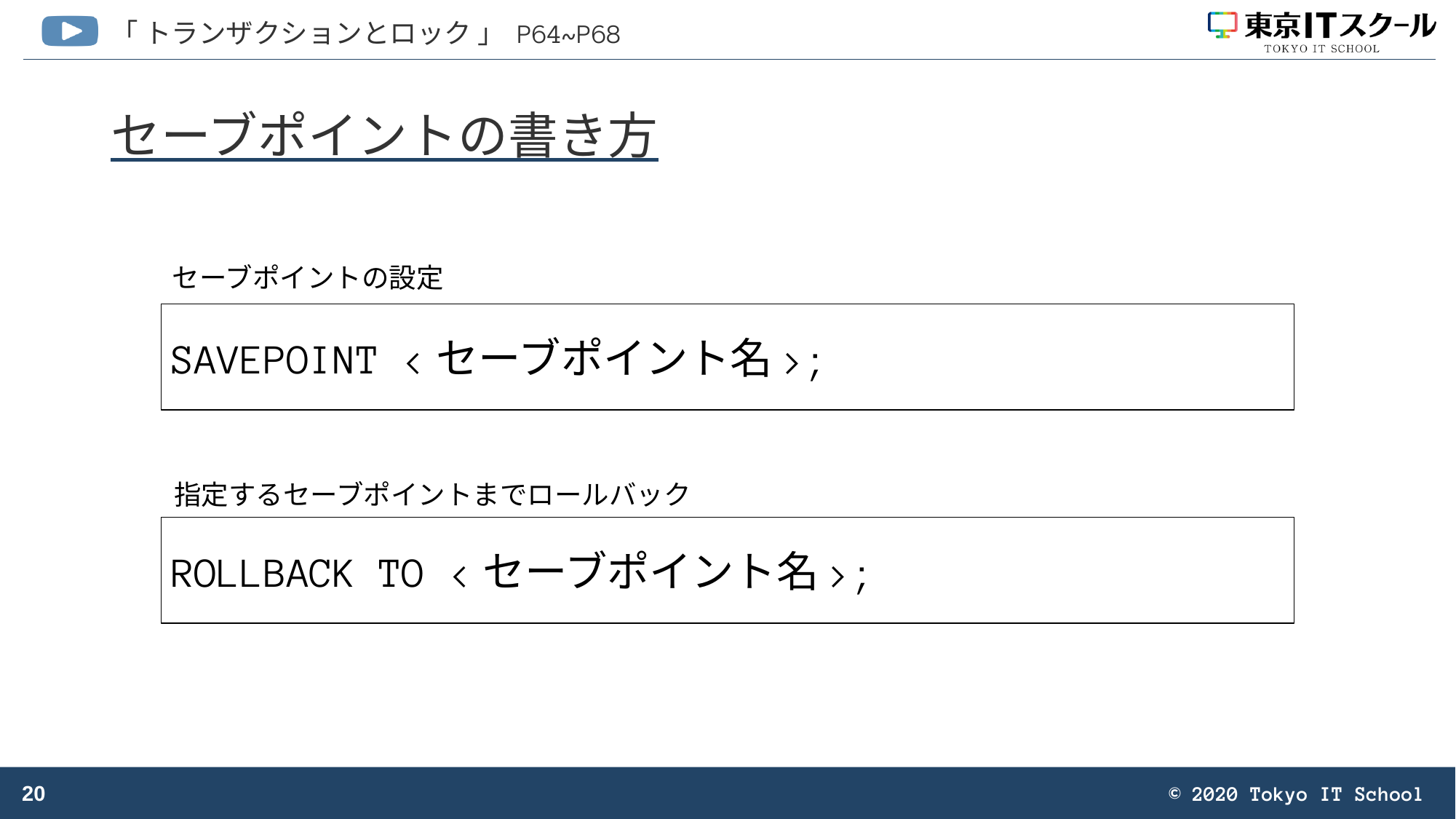

# セーブポイントの書き方

セーブポイントの設定
SAVEPOINT <セーブポイント名>;
指定するセーブポイントまでロールバック
ROLLBACK TO <セーブポイント名>;
20